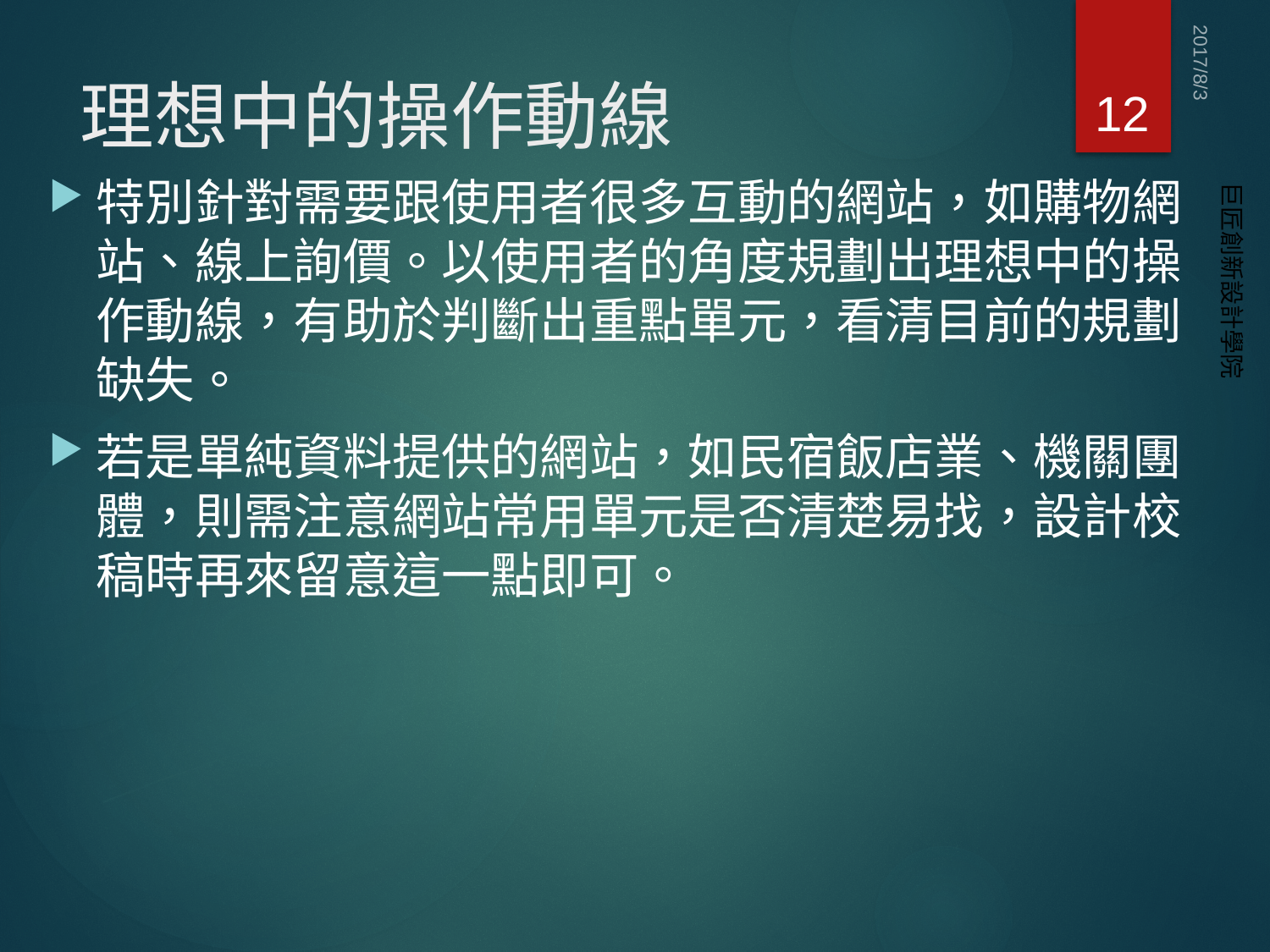

12
# 理想中的操作動線
2017/8/3
特別針對需要跟使用者很多互動的網站，如購物網站、線上詢價。以使用者的角度規劃出理想中的操作動線，有助於判斷出重點單元，看清目前的規劃缺失。
若是單純資料提供的網站，如民宿飯店業、機關團體，則需注意網站常用單元是否清楚易找，設計校稿時再來留意這一點即可。
巨匠創新設計學院